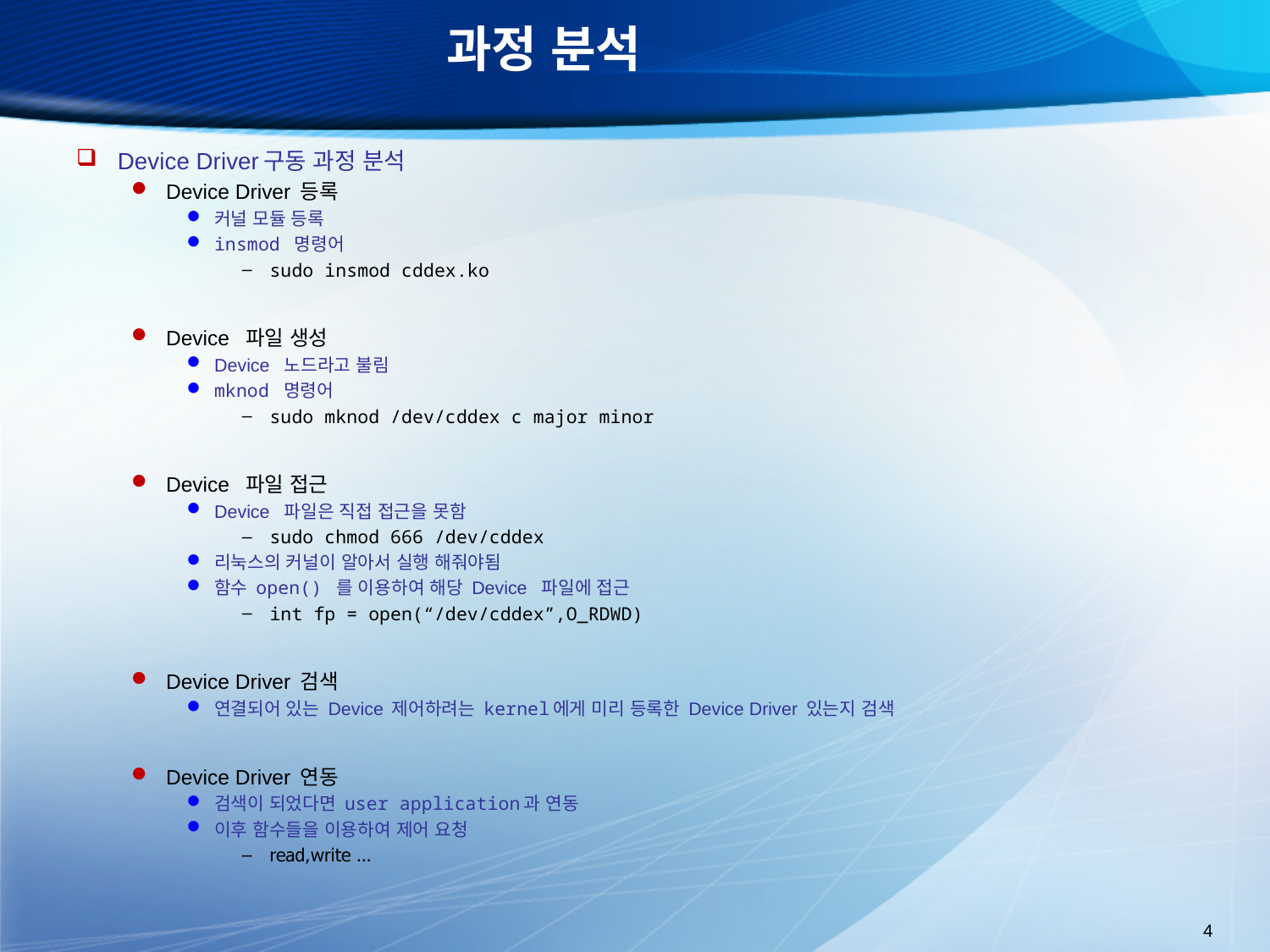

# 과정 분석
Device Driver구동 과정 분석
Device Driver 등록
커널 모듈 등록
insmod 명령어
sudo insmod cddex.ko

Device 파일 생성
Device 노드라고 불림
mknod 명령어
sudo mknod /dev/cddex c major minor

Device 파일 접근
Device 파일은 직접 접근을 못함
sudo chmod 666 /dev/cddex
리눅스의 커널이 알아서 실행 해줘야됨
함수 open() 를 이용하여 해당 Device 파일에 접근
int fp = open(“/dev/cddex”,O_RDWD)

Device Driver 검색
연결되어 있는 Device 제어하려는 kernel에게 미리 등록한 Device Driver 있는지 검색

Device Driver 연동
검색이 되었다면 user application과 연동
이후 함수들을 이용하여 제어 요청
read,write …